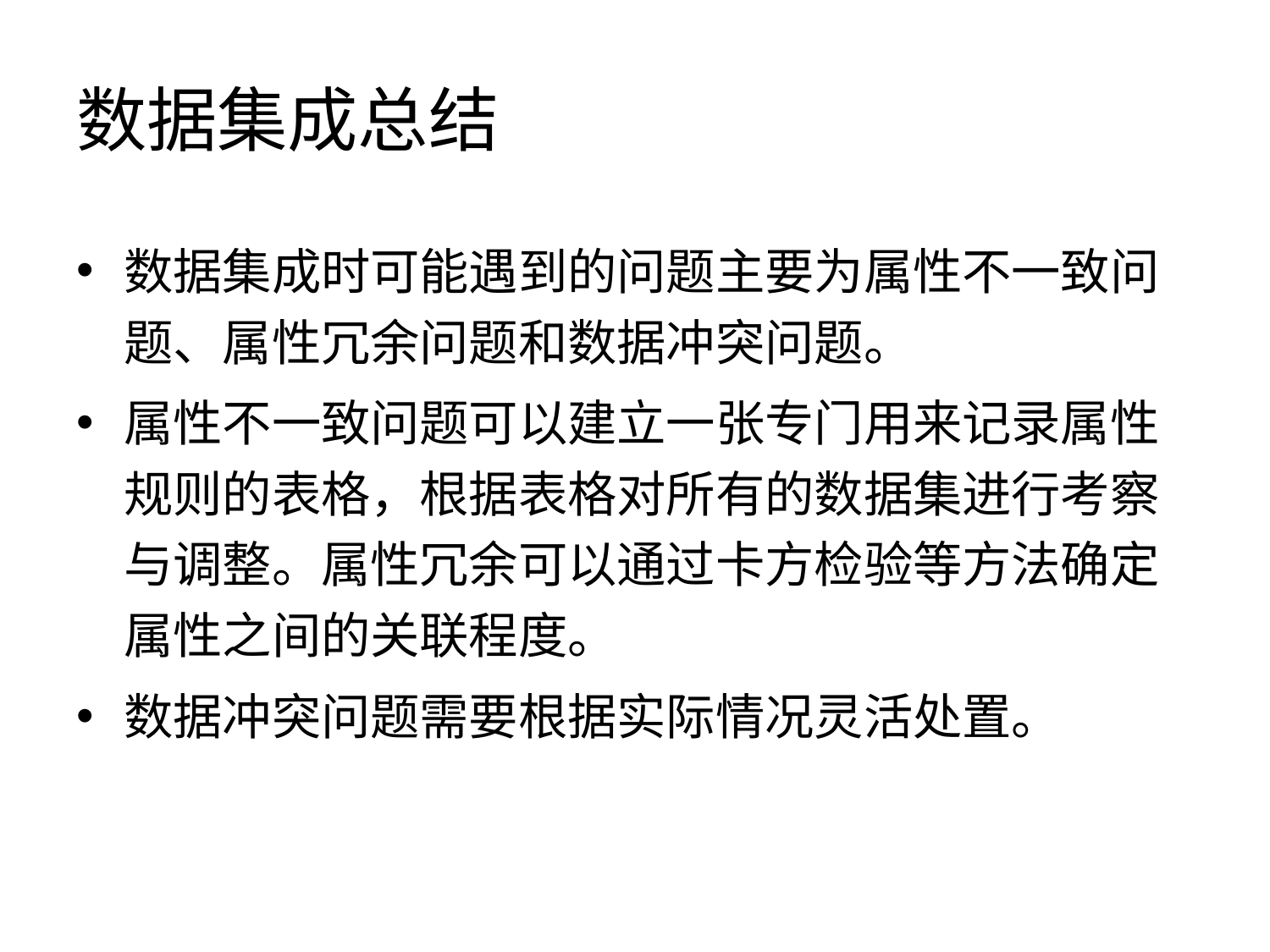

# 数据集成总结
数据集成时可能遇到的问题主要为属性不一致问题、属性冗余问题和数据冲突问题。
属性不一致问题可以建立一张专门用来记录属性规则的表格，根据表格对所有的数据集进行考察与调整。属性冗余可以通过卡方检验等方法确定属性之间的关联程度。
数据冲突问题需要根据实际情况灵活处置。